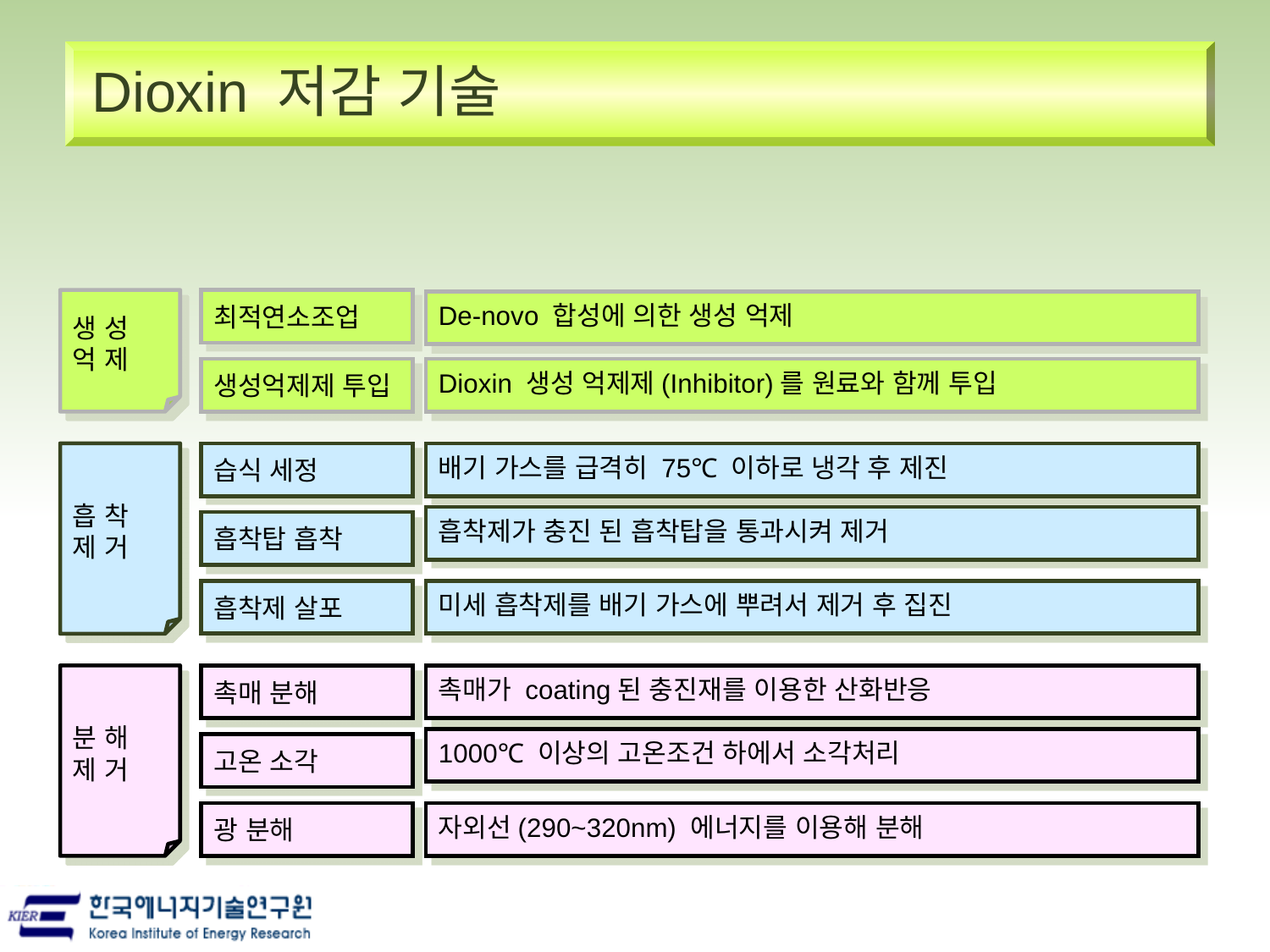

Dioxin 저감 기술
생 성
억 제
최적연소조업
De-novo 합성에 의한 생성 억제
생성억제제 투입
Dioxin 생성 억제제(Inhibitor)를 원료와 함께 투입
흡 착
제 거
습식 세정
배기 가스를 급격히 75℃ 이하로 냉각 후 제진
흡착제가 충진 된 흡착탑을 통과시켜 제거
흡착탑 흡착
흡착제 살포
미세 흡착제를 배기 가스에 뿌려서 제거 후 집진
분 해
제 거
촉매 분해
촉매가 coating된 충진재를 이용한 산화반응
1000℃ 이상의 고온조건 하에서 소각처리
고온 소각
광 분해
자외선(290~320nm) 에너지를 이용해 분해